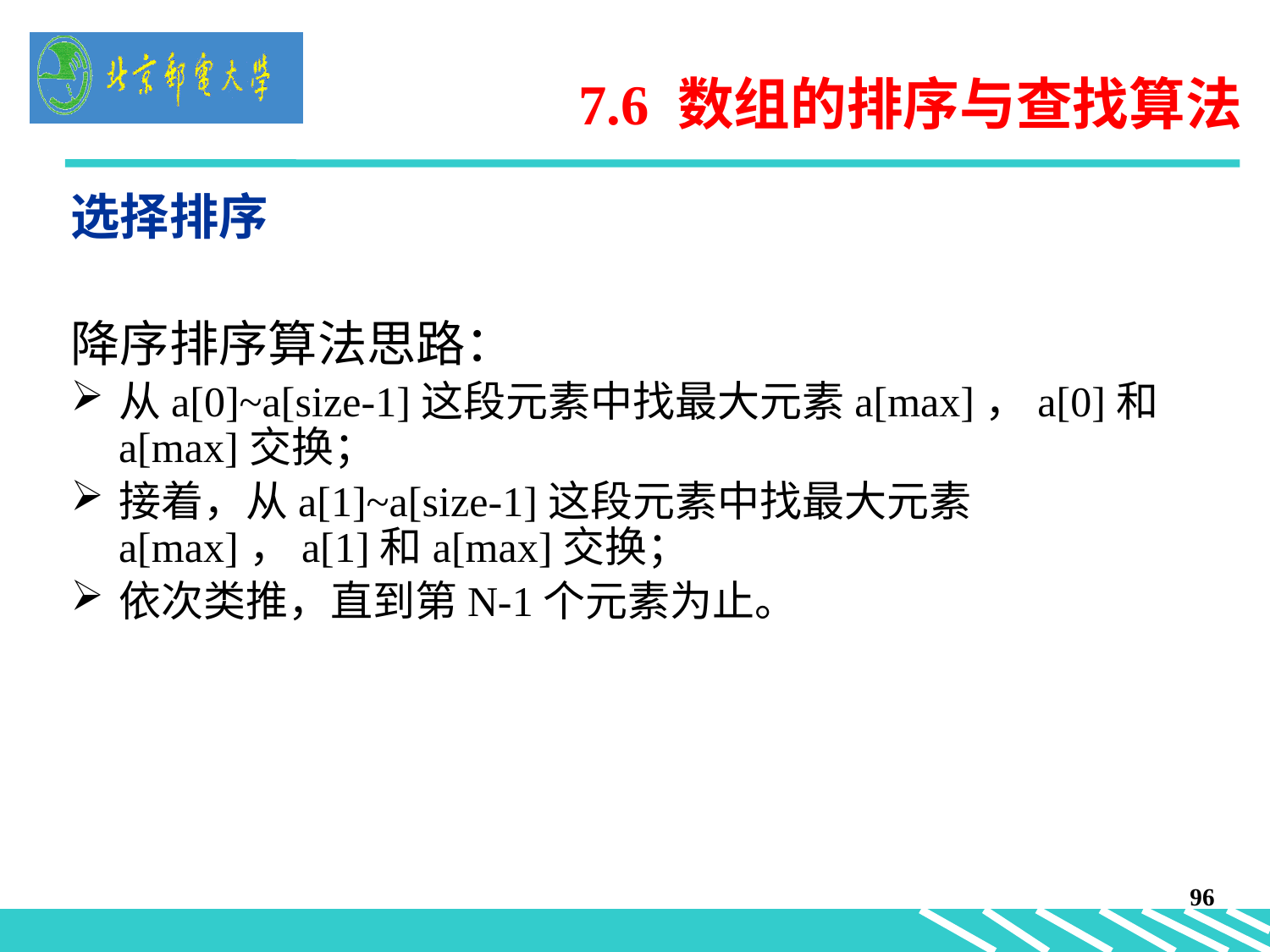

7.6 数组的排序与查找算法
选择排序

降序排序算法思路：
从a[0]~a[size-1]这段元素中找最大元素a[max]，a[0]和a[max]交换；
接着，从a[1]~a[size-1]这段元素中找最大元素a[max]，a[1]和a[max]交换；
依次类推，直到第N-1个元素为止。
96